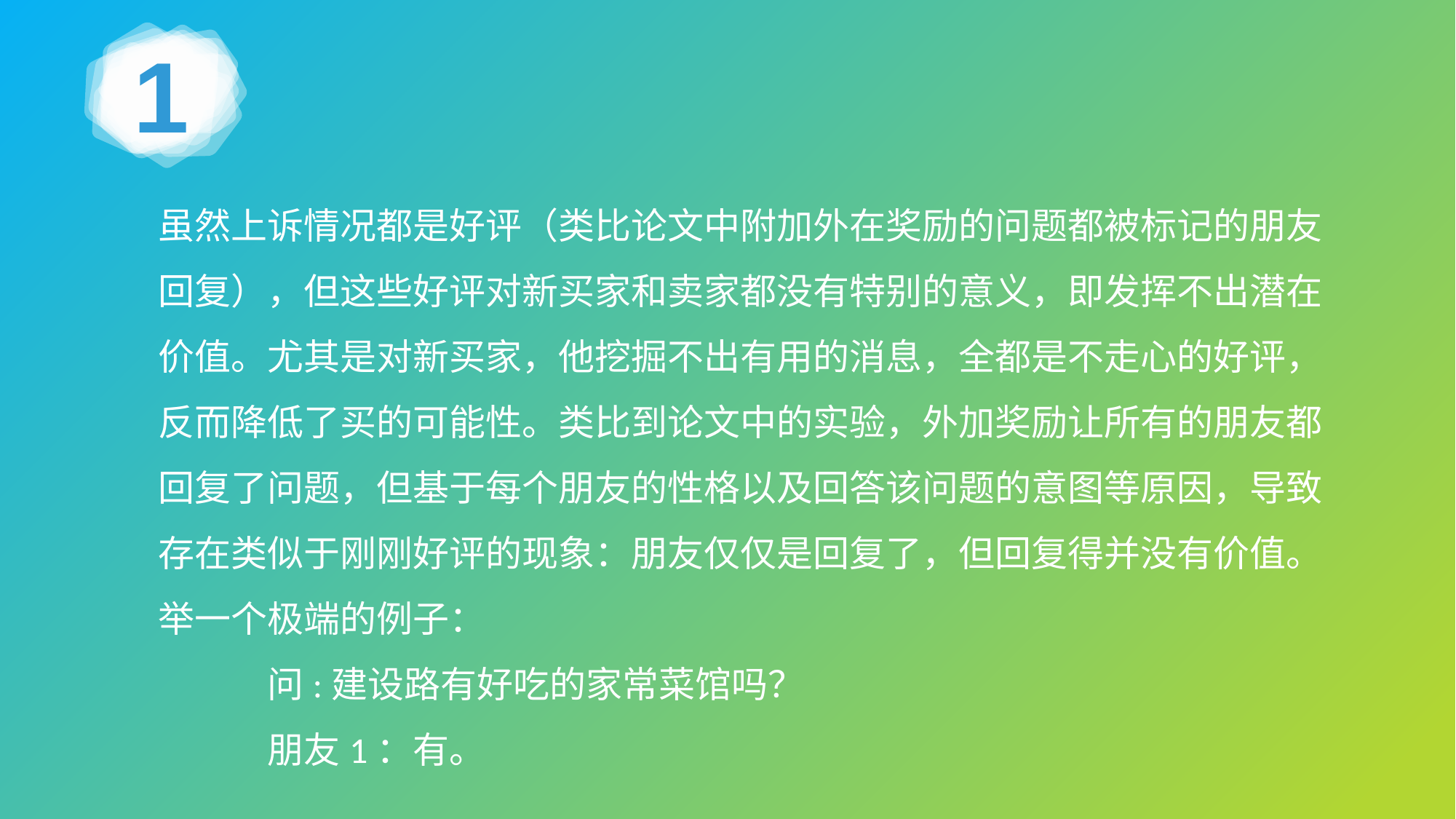

1

虽然上诉情况都是好评（类比论文中附加外在奖励的问题都被标记的朋友回复），但这些好评对新买家和卖家都没有特别的意义，即发挥不出潜在价值。尤其是对新买家，他挖掘不出有用的消息，全都是不走心的好评，反而降低了买的可能性。类比到论文中的实验，外加奖励让所有的朋友都回复了问题，但基于每个朋友的性格以及回答该问题的意图等原因，导致存在类似于刚刚好评的现象：朋友仅仅是回复了，但回复得并没有价值。举一个极端的例子：
	问:建设路有好吃的家常菜馆吗？
	朋友1：有。